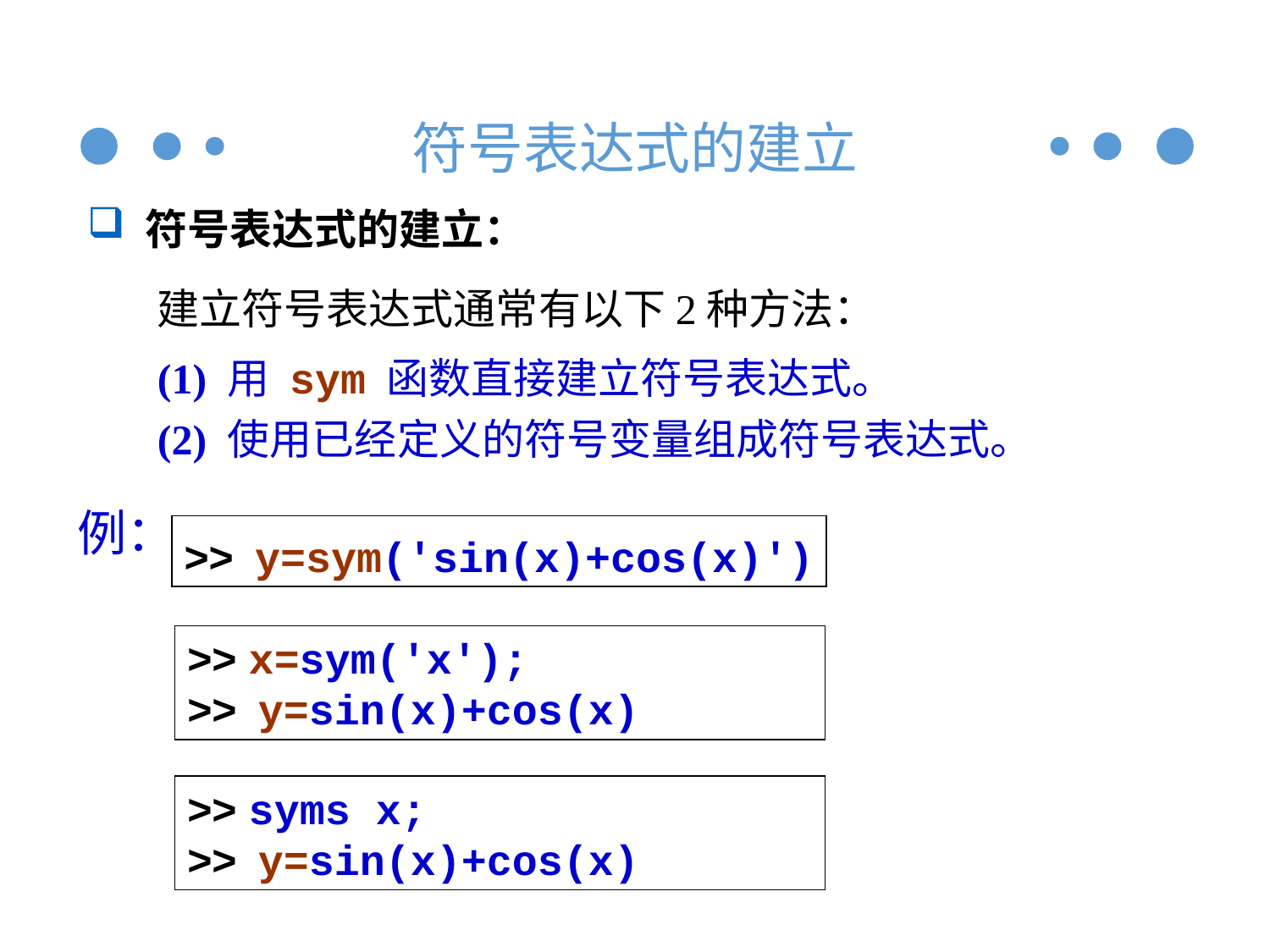

# 符号表达式的建立
 符号表达式的建立：
建立符号表达式通常有以下2种方法：
(1) 用 sym 函数直接建立符号表达式。
(2) 使用已经定义的符号变量组成符号表达式。
例：
>>  y=sym('sin(x)+cos(x)')
>> x=sym('x');
>>  y=sin(x)+cos(x)
>> syms x;
>>  y=sin(x)+cos(x)
8